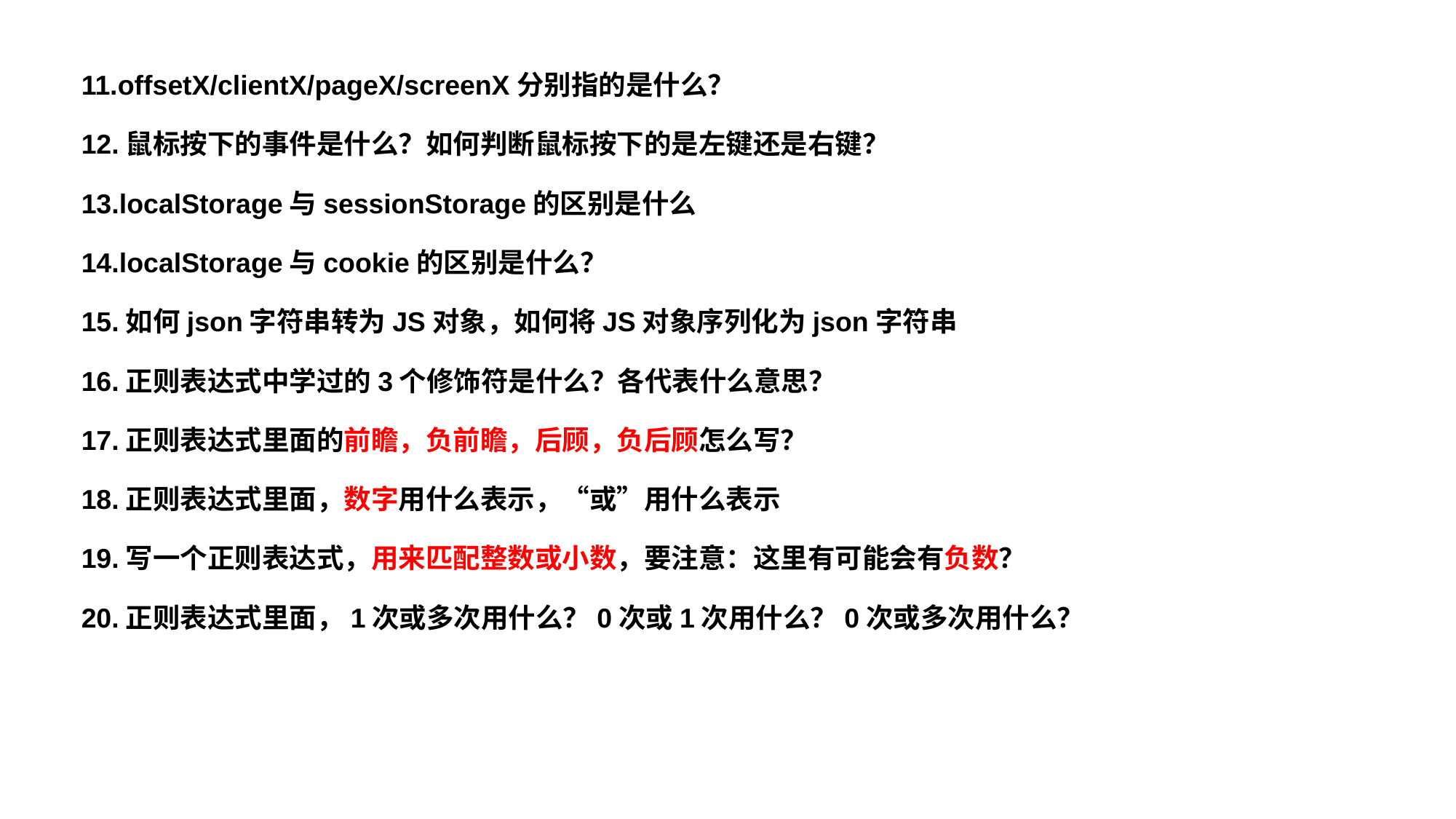

11.offsetX/clientX/pageX/screenX分别指的是什么？
12.鼠标按下的事件是什么？如何判断鼠标按下的是左键还是右键？
13.localStorage与sessionStorage的区别是什么
14.localStorage与cookie的区别是什么？
15.如何json字符串转为JS对象，如何将JS对象序列化为json字符串
16.正则表达式中学过的3个修饰符是什么？各代表什么意思？
17.正则表达式里面的前瞻，负前瞻，后顾，负后顾怎么写？
18.正则表达式里面，数字用什么表示，“或”用什么表示
19.写一个正则表达式，用来匹配整数或小数，要注意：这里有可能会有负数？
20.正则表达式里面，1次或多次用什么？0次或1次用什么？0次或多次用什么？